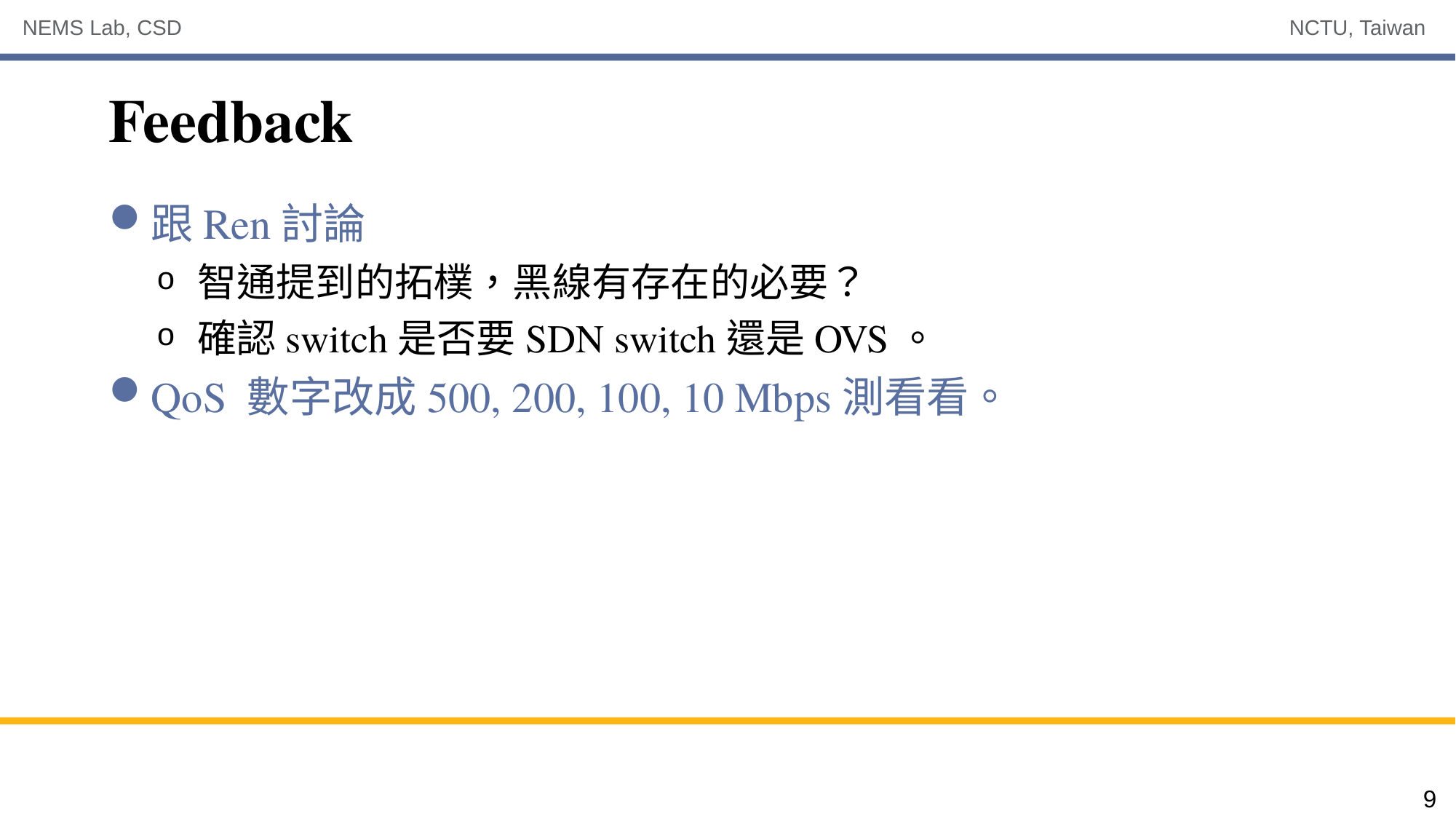

# Feedback
跟Ren討論
 智通提到的拓樸，黑線有存在的必要？
 確認switch是否要SDN switch還是OVS。
QoS 數字改成500, 200, 100, 10 Mbps測看看。

9